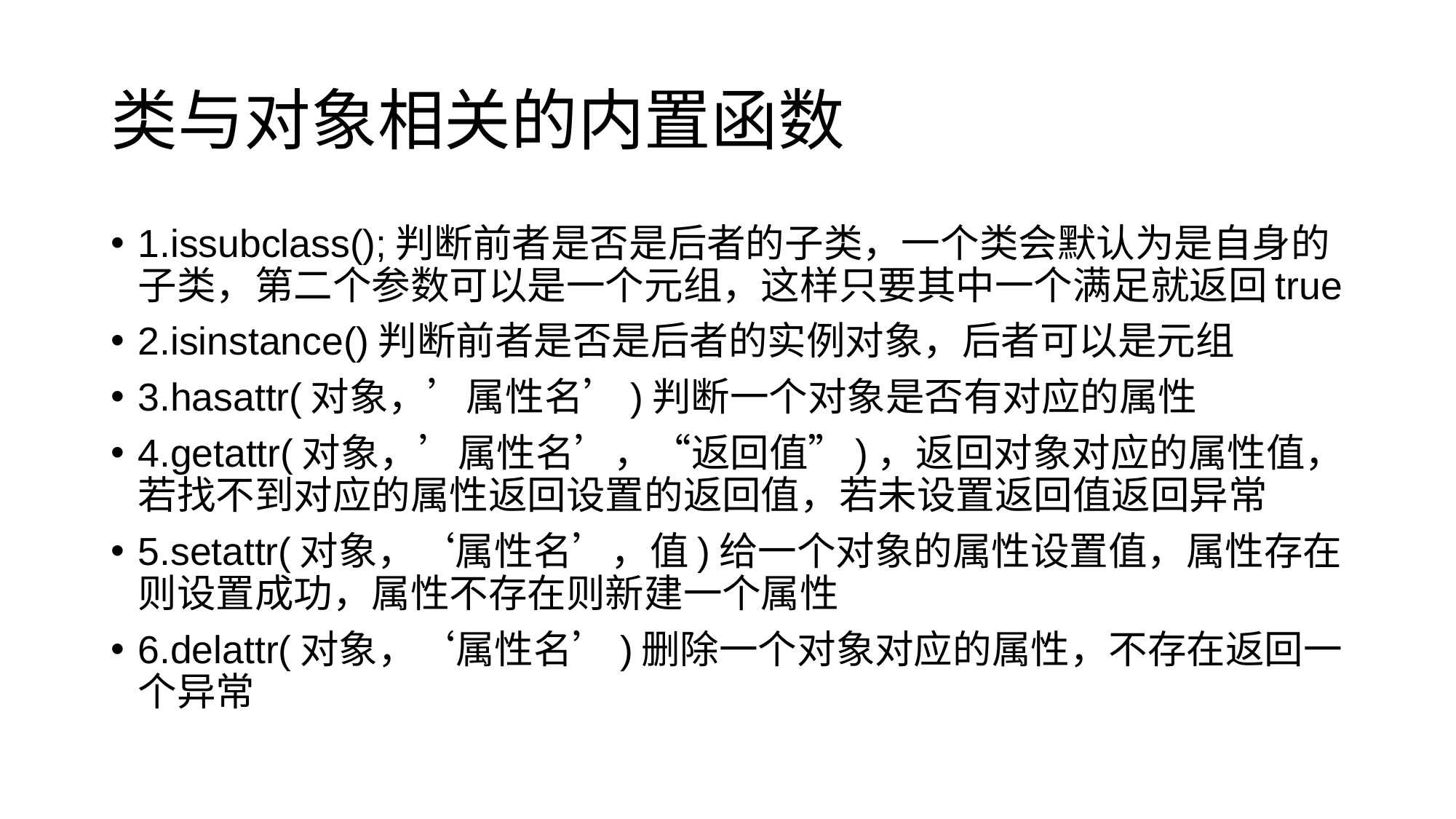

# 类与对象相关的内置函数
1.issubclass();判断前者是否是后者的子类，一个类会默认为是自身的子类，第二个参数可以是一个元组，这样只要其中一个满足就返回true
2.isinstance()判断前者是否是后者的实例对象，后者可以是元组
3.hasattr(对象，’属性名’)判断一个对象是否有对应的属性
4.getattr(对象，’属性名’，“返回值”)，返回对象对应的属性值，若找不到对应的属性返回设置的返回值，若未设置返回值返回异常
5.setattr(对象，‘属性名’，值)给一个对象的属性设置值，属性存在则设置成功，属性不存在则新建一个属性
6.delattr(对象，‘属性名’)删除一个对象对应的属性，不存在返回一个异常